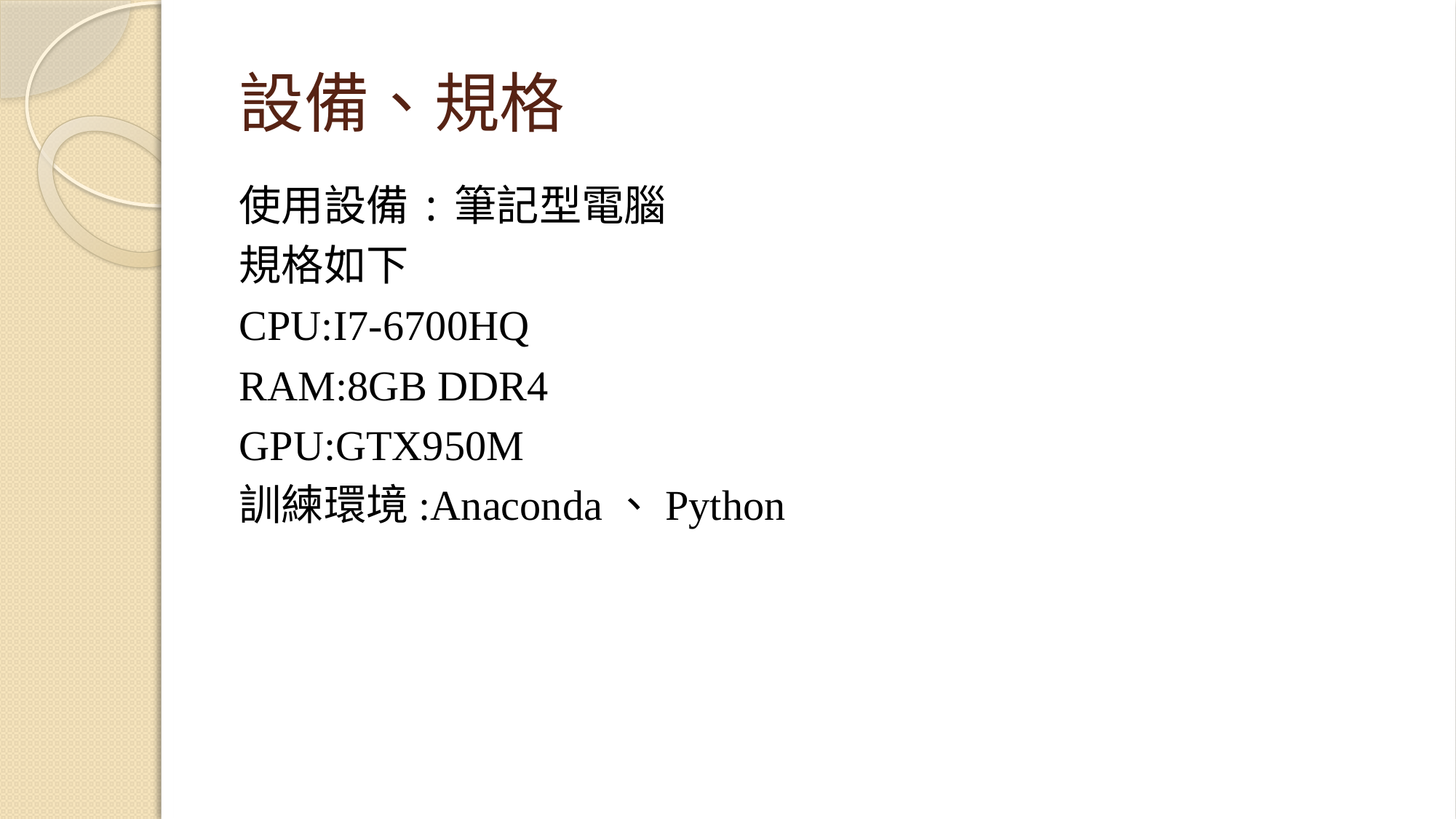

# 設備、規格
使用設備:筆記型電腦
規格如下
CPU:I7-6700HQ
RAM:8GB DDR4
GPU:GTX950M
訓練環境:Anaconda、Python